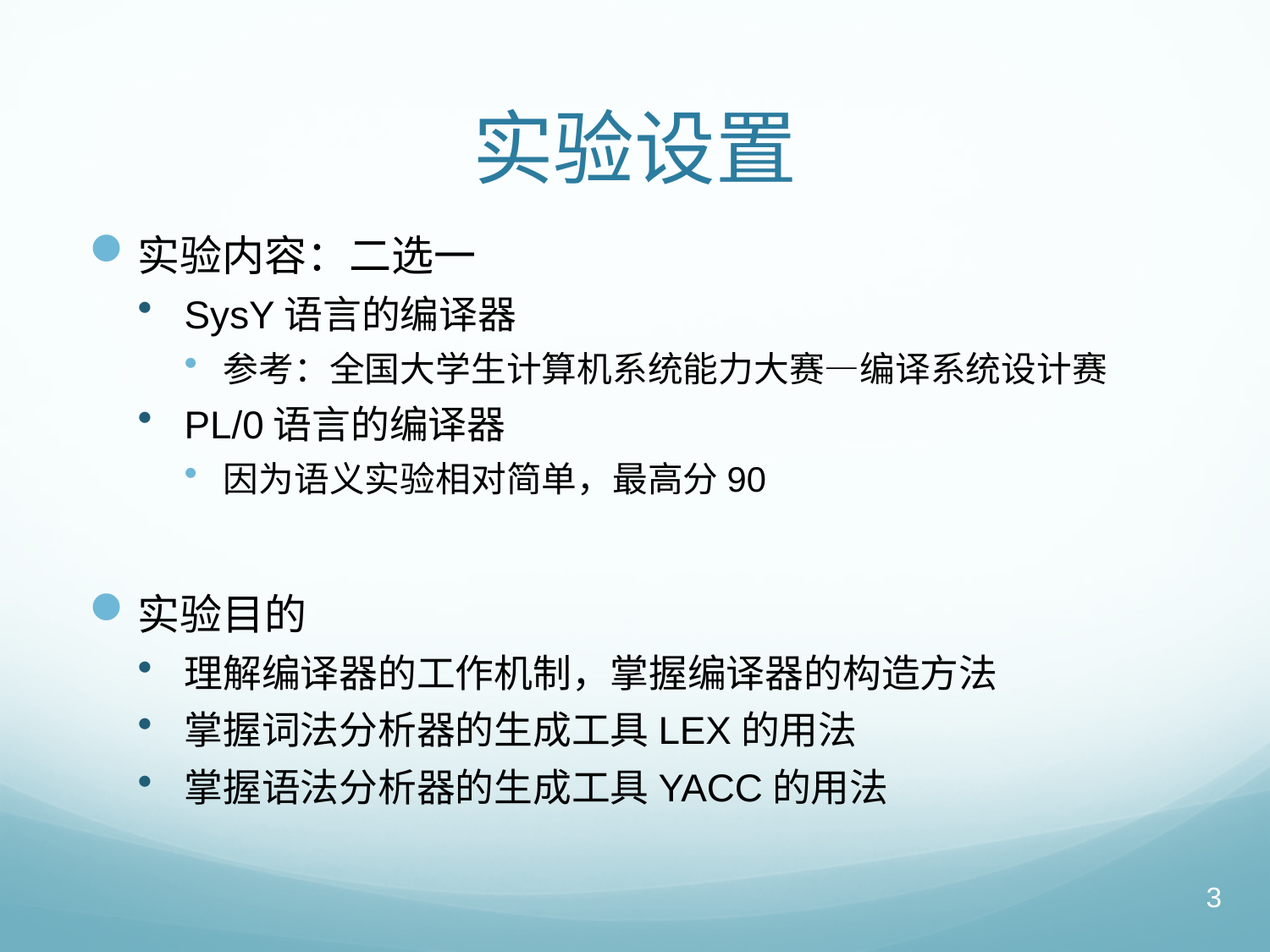

# 实验设置
实验内容：二选一
SysY语言的编译器
参考：全国大学生计算机系统能力大赛—编译系统设计赛
PL/0语言的编译器
因为语义实验相对简单，最高分90

实验目的
理解编译器的工作机制，掌握编译器的构造方法
掌握词法分析器的生成工具LEX的用法
掌握语法分析器的生成工具YACC的用法
3